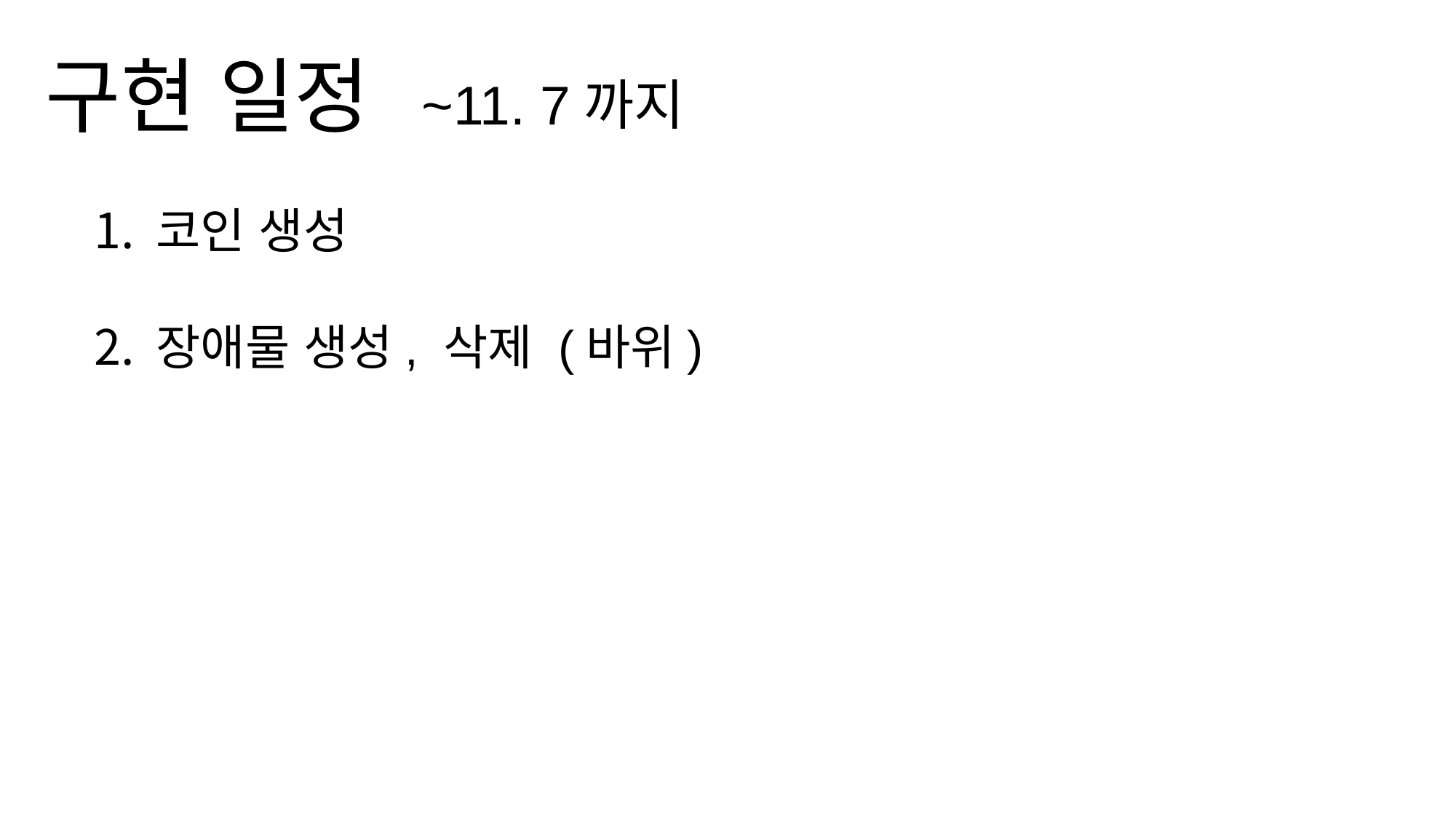

구현 일정
~11. 7까지

코인 생성

장애물 생성, 삭제 (바위)